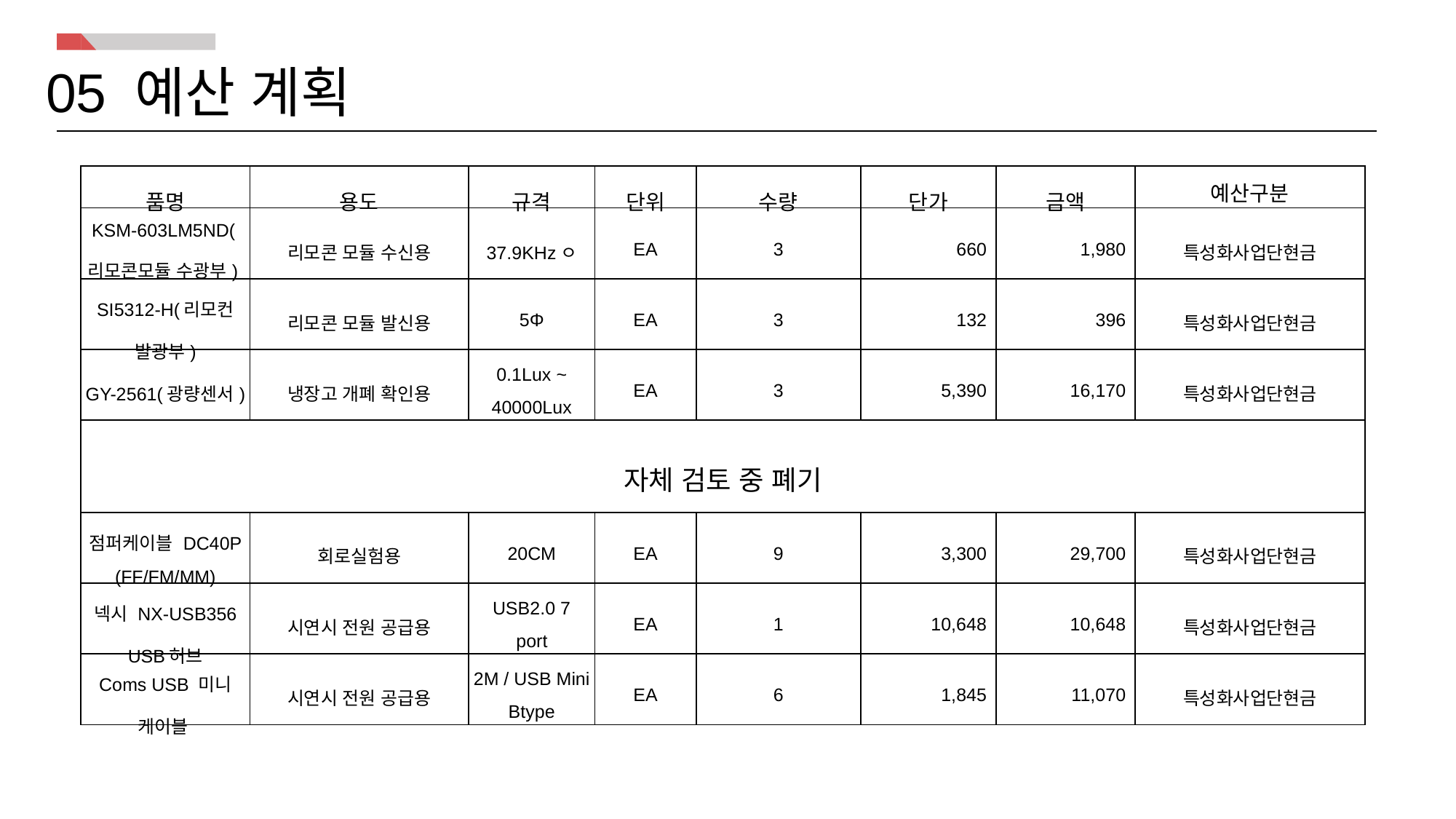

05 예산 계획
| 품명 | 용도 | 규격 | 단위 | 수량 | 단가 | 금액 | 예산구분 |
| --- | --- | --- | --- | --- | --- | --- | --- |
| KSM-603LM5ND(리모콘모듈 수광부) | 리모콘 모듈 수신용 | 37.9KHzㅇ | EA | 3 | 660 | 1,980 | 특성화사업단현금 |
| SI5312-H(리모컨 발광부) | 리모콘 모듈 발신용 | 5Φ | EA | 3 | 132 | 396 | 특성화사업단현금 |
| GY-2561(광량센서) | 냉장고 개폐 확인용 | 0.1Lux ~ 40000Lux | EA | 3 | 5,390 | 16,170 | 특성화사업단현금 |
| 자체 검토 중 폐기 |  |  |  |  |  |  |  |
| 점퍼케이블 DC40P (FF/FM/MM) | 회로실험용 | 20CM | EA | 9 | 3,300 | 29,700 | 특성화사업단현금 |
| 넥시 NX-USB356 USB허브 | 시연시 전원 공급용 | USB2.0 7 port | EA | 1 | 10,648 | 10,648 | 특성화사업단현금 |
| Coms USB 미니 케이블 | 시연시 전원 공급용 | 2M / USB Mini Btype | EA | 6 | 1,845 | 11,070 | 특성화사업단현금 |